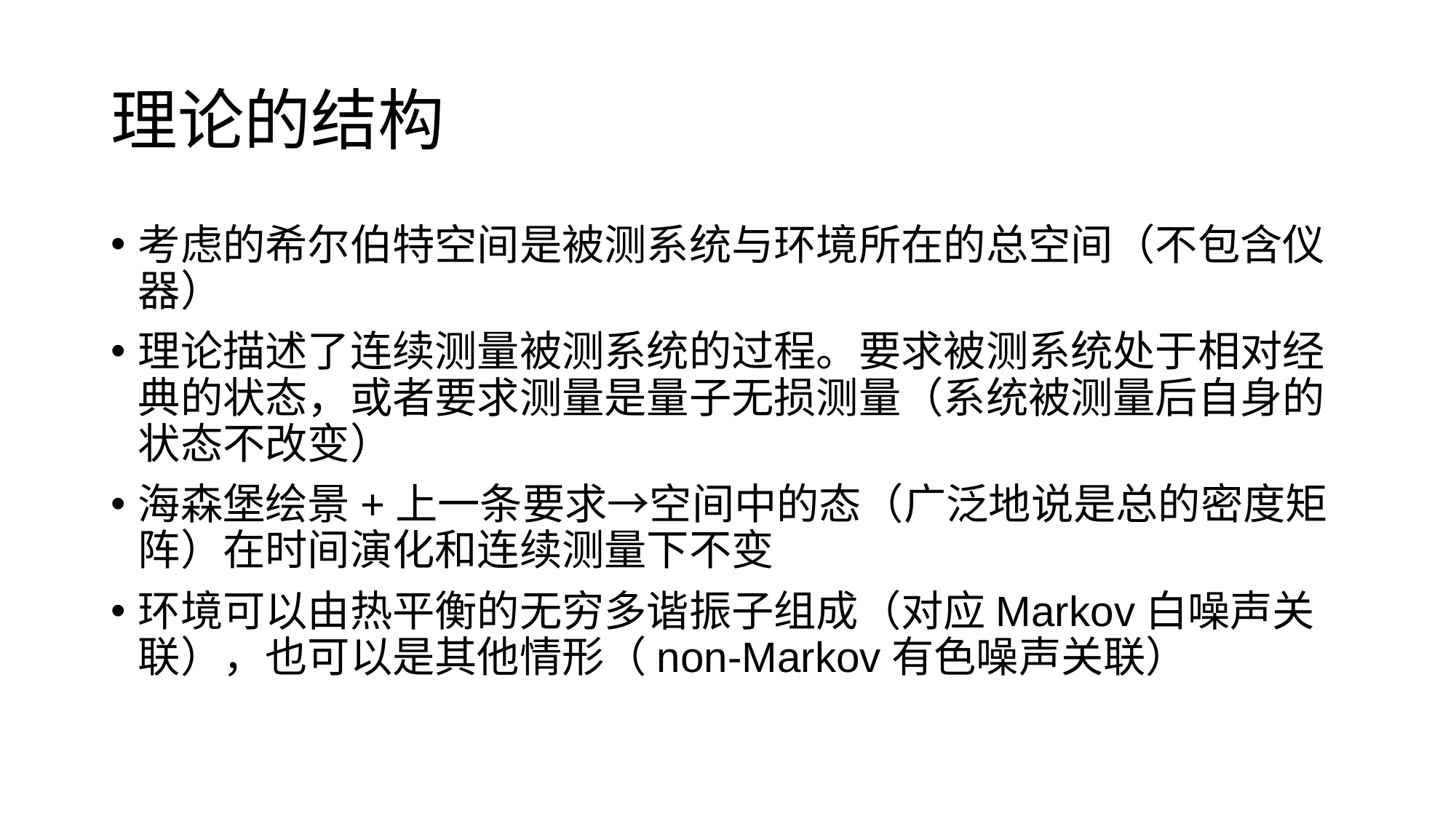

# 理论的结构
考虑的希尔伯特空间是被测系统与环境所在的总空间（不包含仪器）
理论描述了连续测量被测系统的过程。要求被测系统处于相对经典的状态，或者要求测量是量子无损测量（系统被测量后自身的状态不改变）
海森堡绘景+上一条要求→空间中的态（广泛地说是总的密度矩阵）在时间演化和连续测量下不变
环境可以由热平衡的无穷多谐振子组成（对应Markov白噪声关联），也可以是其他情形（non-Markov有色噪声关联）